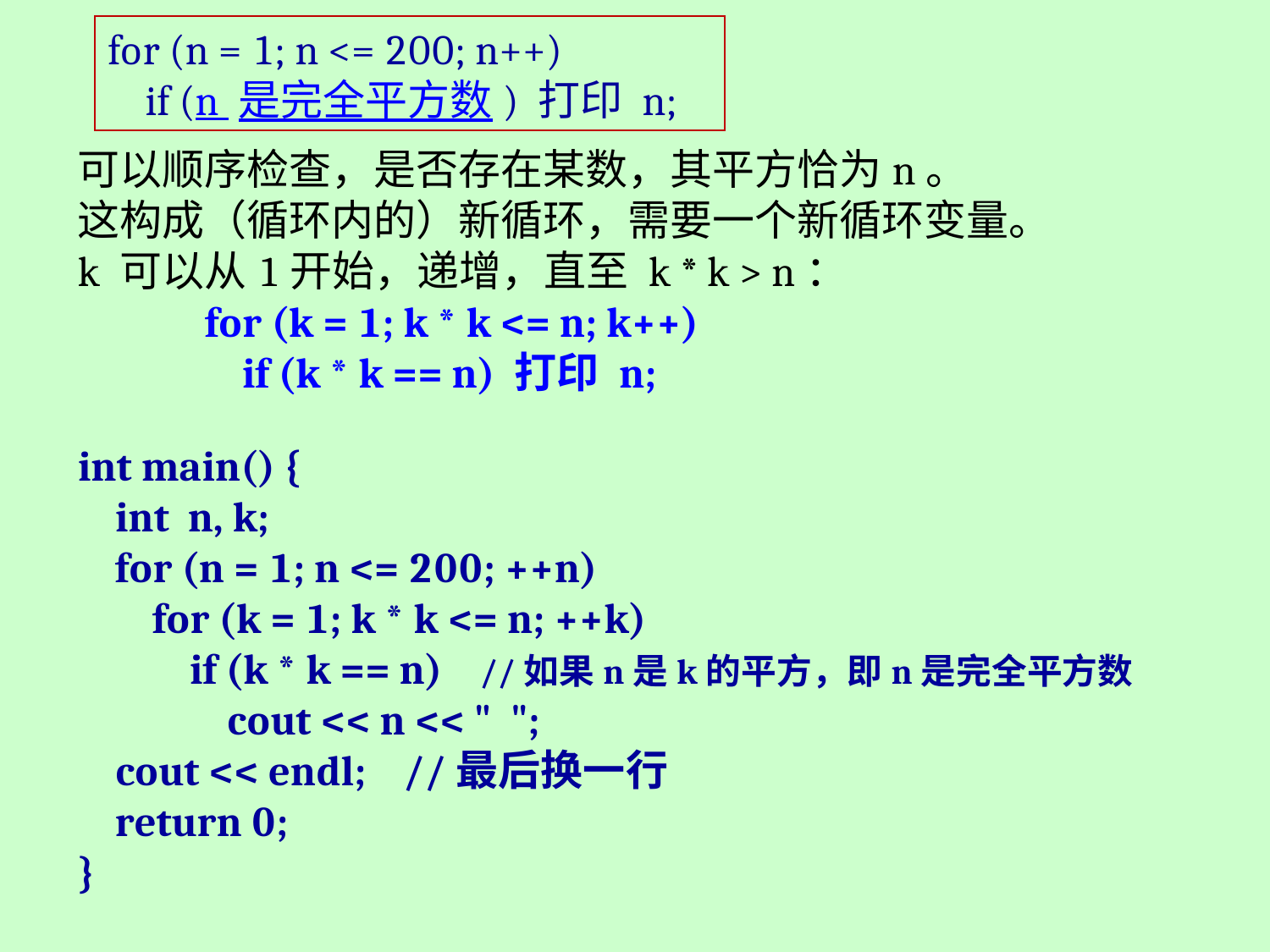

for (n = 1; n <= 200; n++)
    if (n 是完全平方数) 打印 n;
可以顺序检查，是否存在某数，其平方恰为n。
这构成（循环内的）新循环，需要一个新循环变量。
k 可以从1开始，递增，直至 k * k > n：
	for (k = 1; k * k <= n; k++)
	    if (k * k == n) 打印 n;

int main() {
    int  n, k;
    for (n = 1; n <= 200; ++n)
        for (k = 1; k * k <= n; ++k)
            if (k * k == n)    //如果n是k的平方，即n是完全平方数
                cout << n << "  ";
    cout << endl;    //最后换一行
    return 0;
}
13